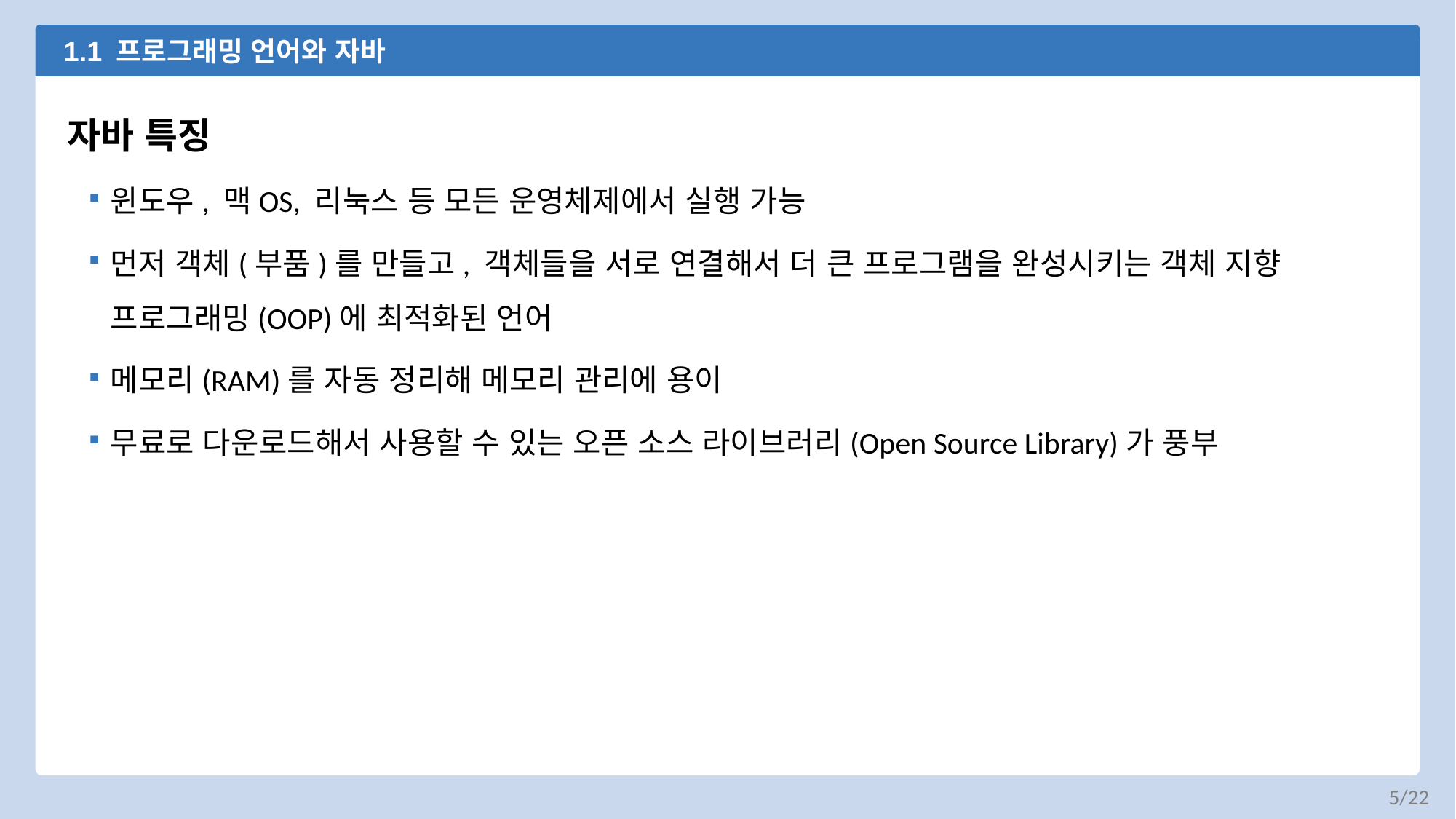

# 1.1 프로그래밍 언어와 자바
자바 특징
윈도우, 맥OS, 리눅스 등 모든 운영체제에서 실행 가능
먼저 객체(부품)를 만들고, 객체들을 서로 연결해서 더 큰 프로그램을 완성시키는 객체 지향 프로그래밍(OOP)에 최적화된 언어
메모리(RAM)를 자동 정리해 메모리 관리에 용이
무료로 다운로드해서 사용할 수 있는 오픈 소스 라이브러리(Open Source Library)가 풍부